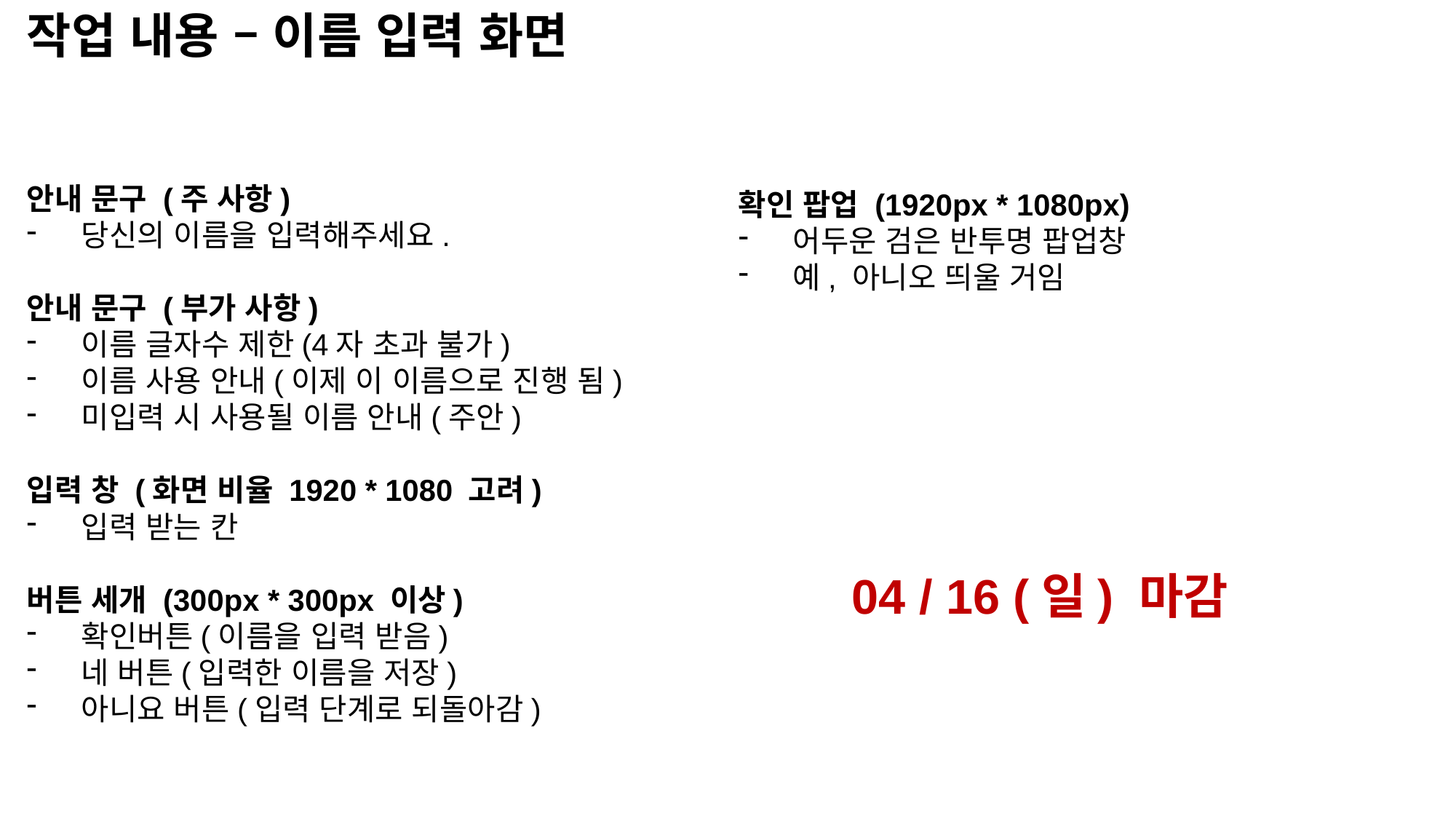

작업 내용 – 이름 입력 화면

안내 문구 (주 사항)
당신의 이름을 입력해주세요.

안내 문구 (부가 사항)
이름 글자수 제한(4자 초과 불가)
이름 사용 안내(이제 이 이름으로 진행 됨)
미입력 시 사용될 이름 안내(주안)

입력 창 (화면 비율 1920 * 1080 고려)
입력 받는 칸

버튼 세개 (300px * 300px 이상)
확인버튼(이름을 입력 받음)
네 버튼(입력한 이름을 저장)
아니요 버튼(입력 단계로 되돌아감)

확인 팝업 (1920px * 1080px)
어두운 검은 반투명 팝업창
예, 아니오 띄울 거임
04 / 16 (일) 마감